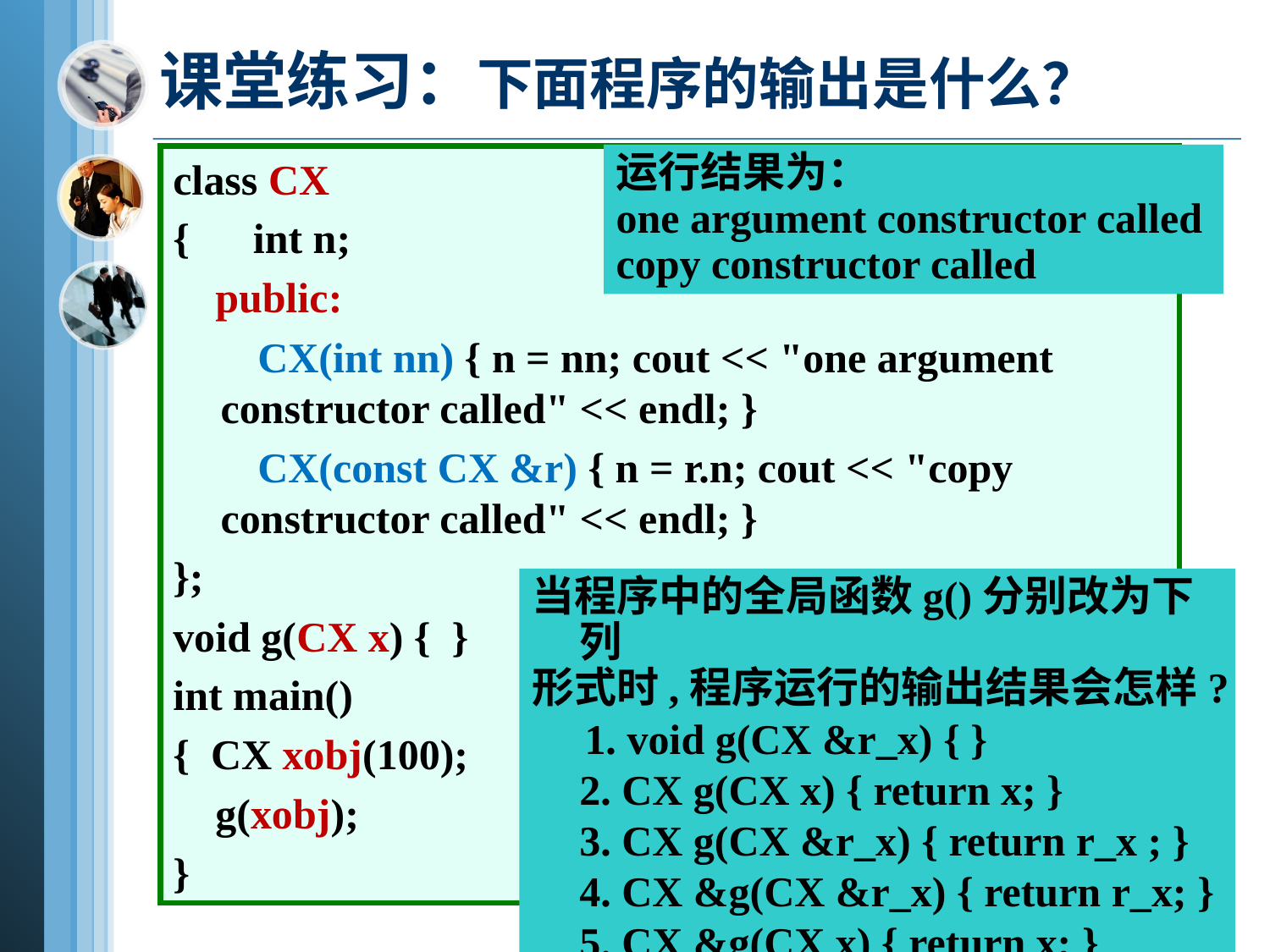

# 课堂练习：下面程序的输出是什么？
运行结果为：
one argument constructor called
copy constructor called
class CX
{      int n;
    public:
        CX(int nn) { n = nn; cout << "one argument constructor called" << endl; }
        CX(const CX &r) { n = r.n; cout << "copy constructor called" << endl; }
};
void g(CX x) {  }
int main()
{  CX xobj(100);
    g(xobj);
}
当程序中的全局函数g()分别改为下列
形式时,程序运行的输出结果会怎样?
     1. void g(CX &r_x) { }
2. CX g(CX x) { return x; }
3. CX g(CX &r_x) { return r_x ; }
4. CX &g(CX &r_x) { return r_x; }
5. CX &g(CX x) { return x; }